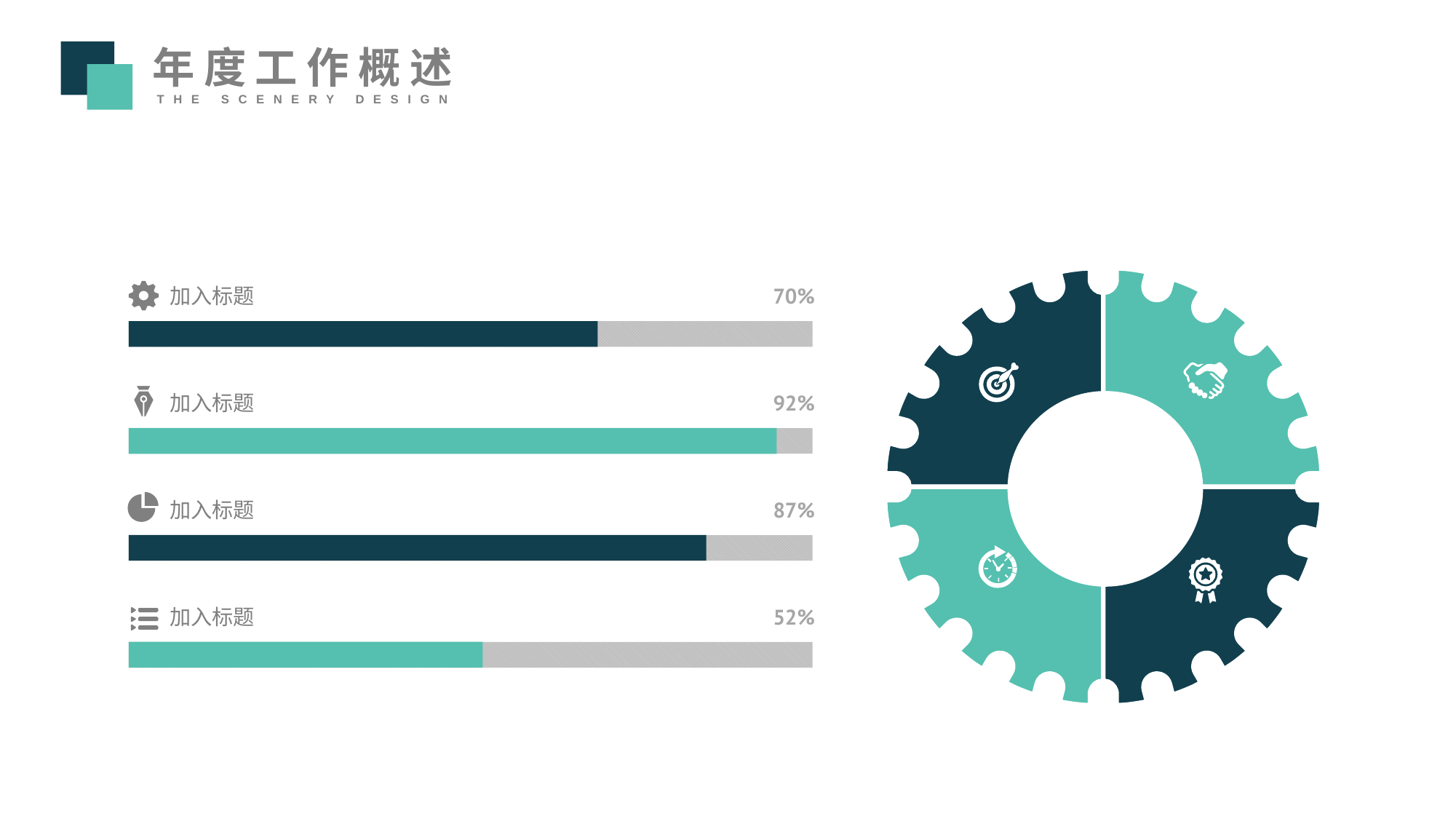

年度工作概述
THE Scenery DESIGN

加入标题
70%

加入标题
92%

加入标题
87%

加入标题
52%